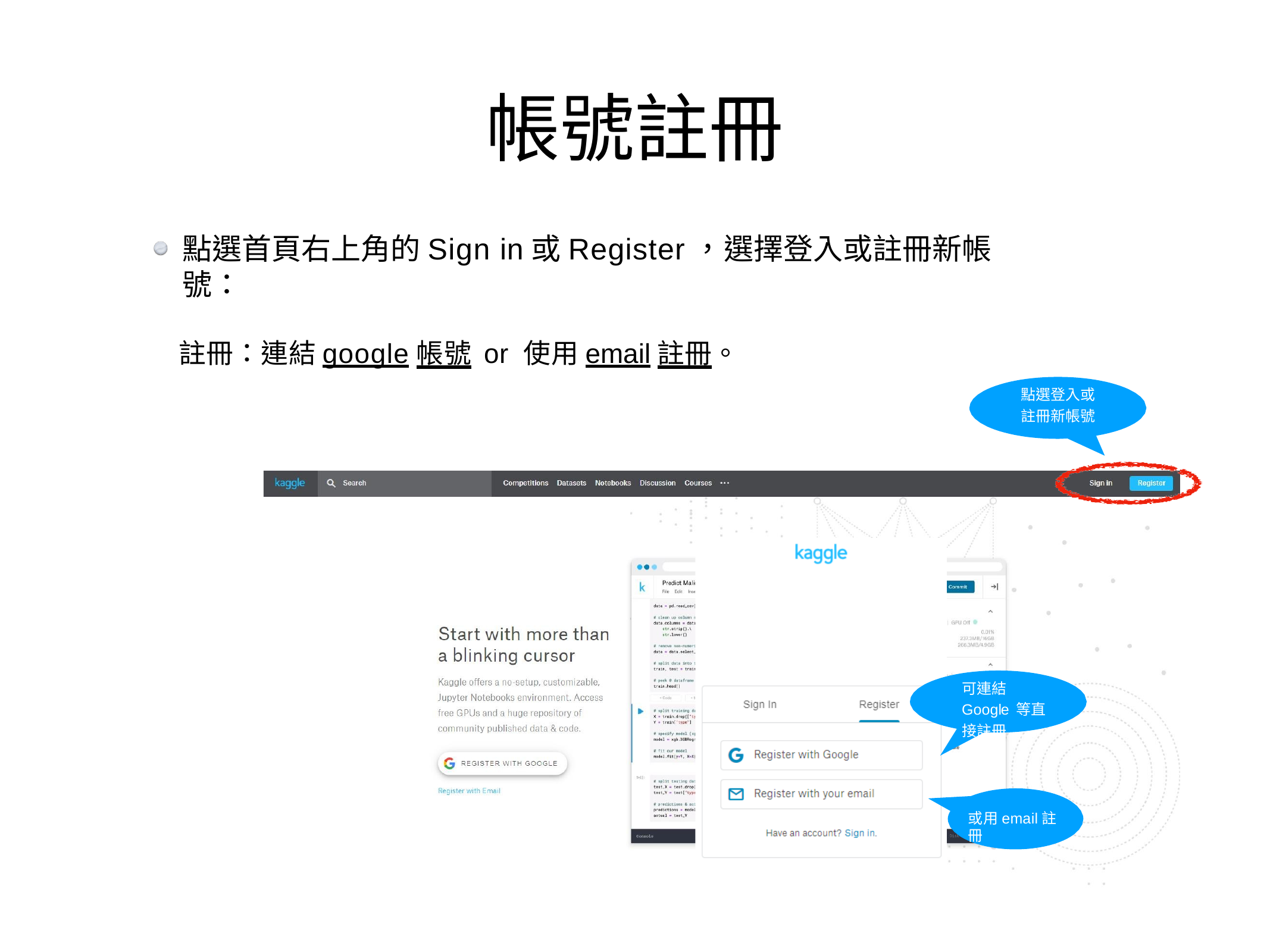

# 帳號註冊
點選首頁右上角的Sign in或Register，選擇登入或註冊新帳號：

註冊：連結google帳號or 使用email註冊。

點選登入或 註冊新帳號

可連結Google 等直接註冊

或用email註冊